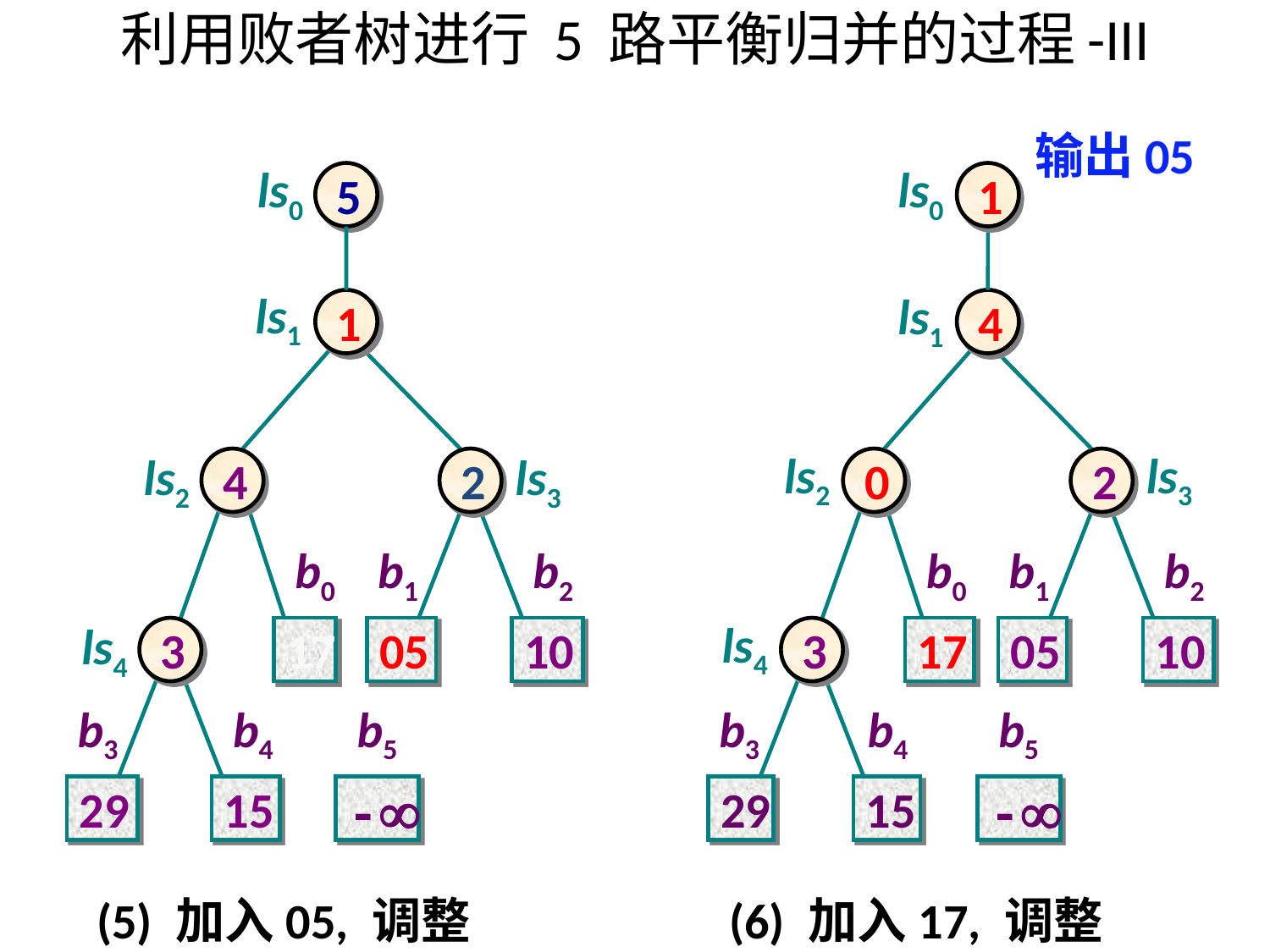

利用败者树进行 5 路平衡归并的过程-III
输出05
ls0
ls0
5
1

ls1
ls1
1
4

ls2
ls3
ls2
ls3
4
2
0
2

b0
b1
b2
b0
b1
b2
ls4
ls4
3
17
05
10
3
17
05
10

b3
b4
b5
b3
b4
b5
29
15
-∞
29
15
-∞
(5) 加入05, 调整                      (6) 加入17, 调整